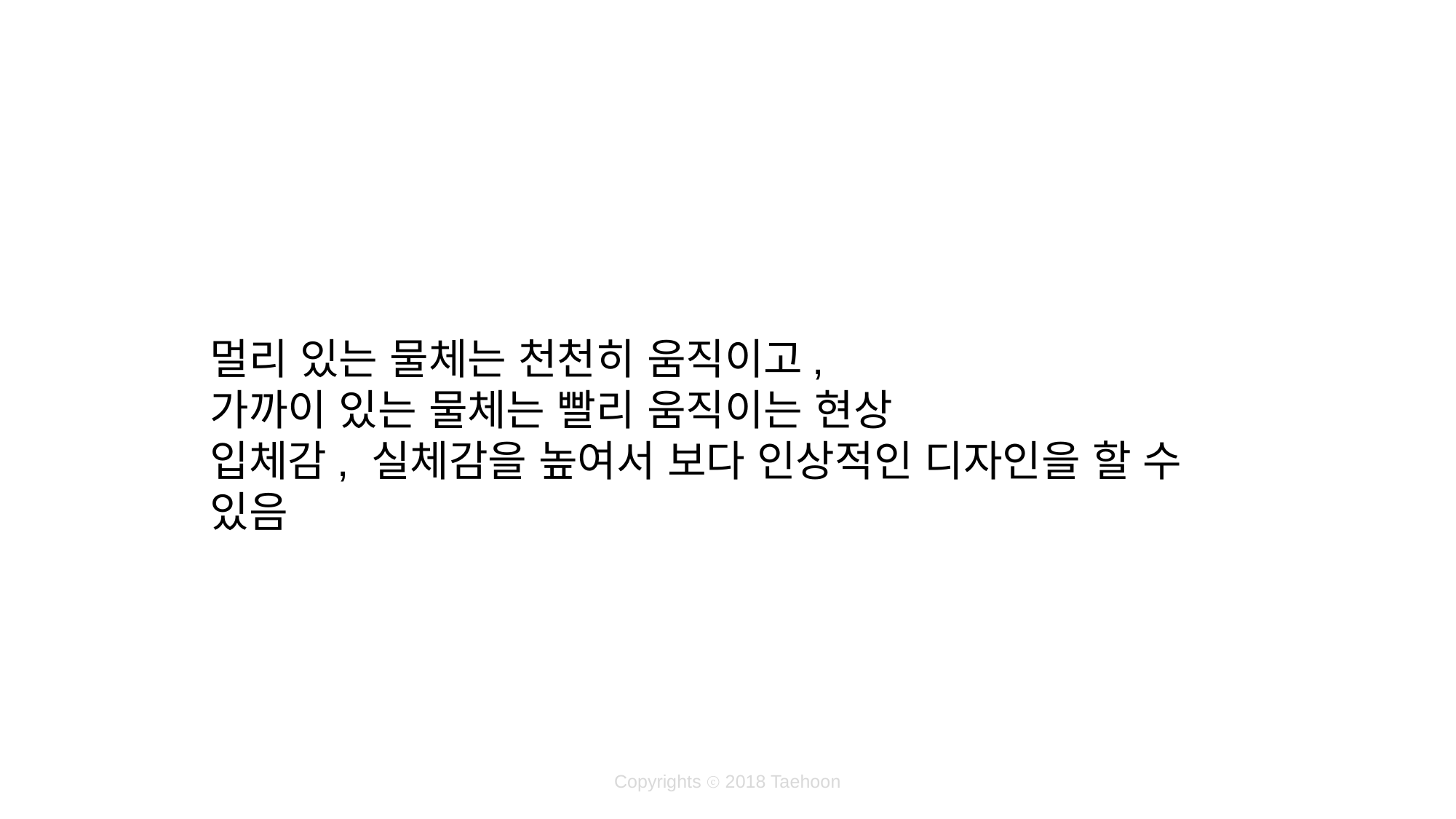

멀리 있는 물체는 천천히 움직이고,
가까이 있는 물체는 빨리 움직이는 현상
입체감, 실체감을 높여서 보다 인상적인 디자인을 할 수 있음
Copyrights ⓒ 2018 Taehoon